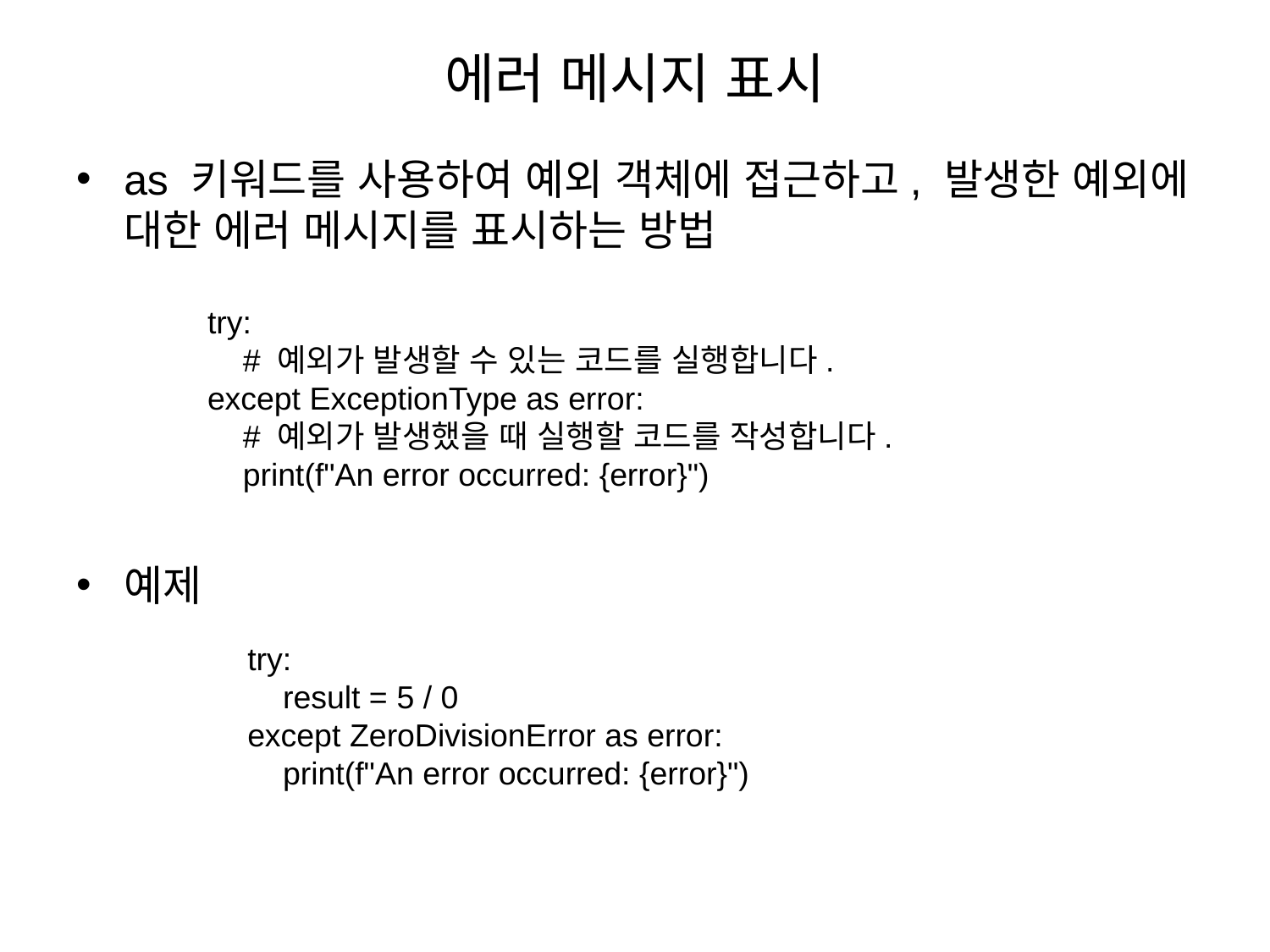

# 에러 메시지 표시
as 키워드를 사용하여 예외 객체에 접근하고, 발생한 예외에 대한 에러 메시지를 표시하는 방법

예제
try:
    # 예외가 발생할 수 있는 코드를 실행합니다.
except ExceptionType as error:
    # 예외가 발생했을 때 실행할 코드를 작성합니다.
    print(f"An error occurred: {error}")
try:
    result = 5 / 0
except ZeroDivisionError as error:
    print(f"An error occurred: {error}")